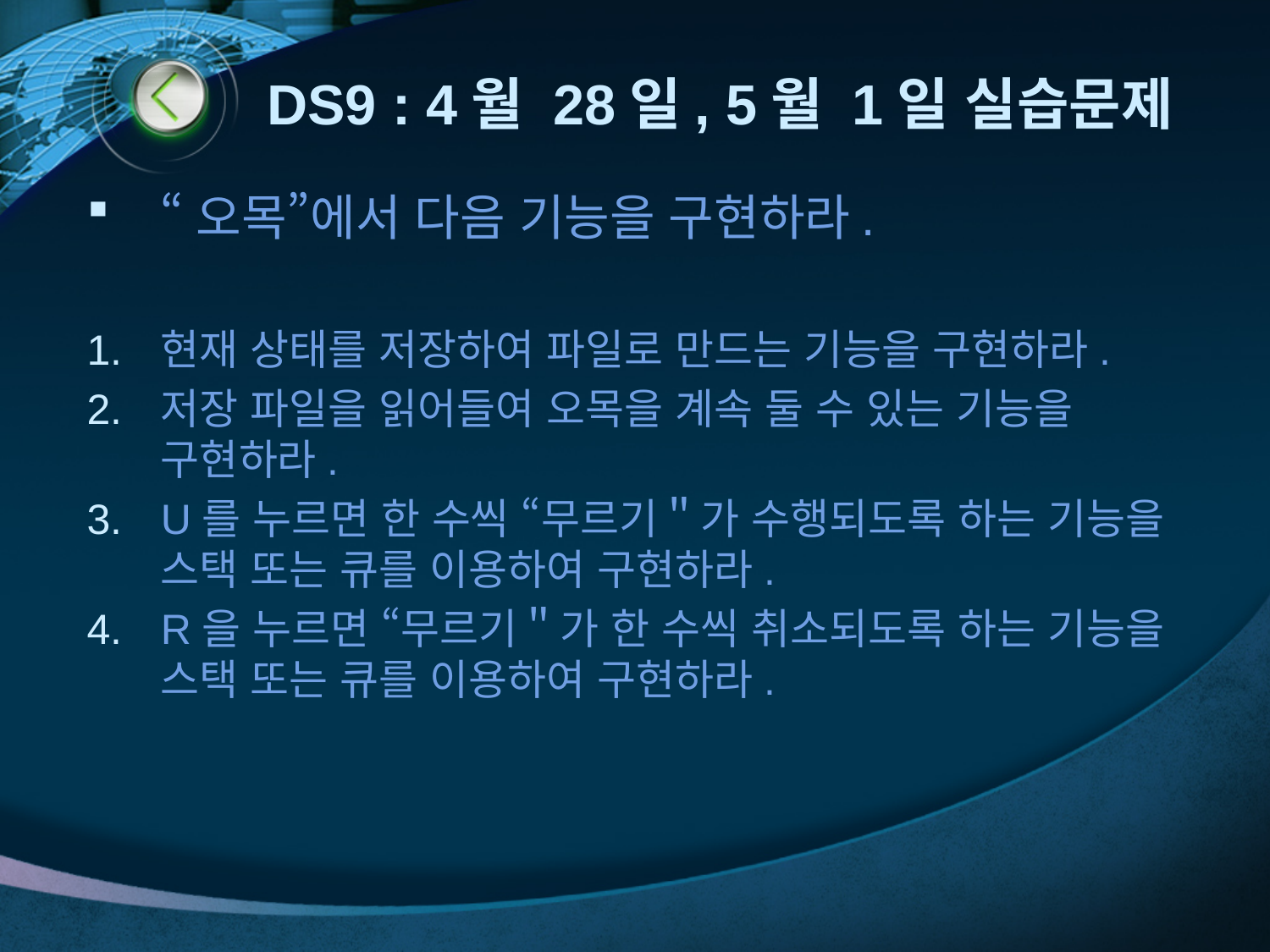

# DS9 : 4월 28일, 5월 1일 실습문제
“오목”에서 다음 기능을 구현하라.

현재 상태를 저장하여 파일로 만드는 기능을 구현하라.
저장 파일을 읽어들여 오목을 계속 둘 수 있는 기능을 구현하라.
U를 누르면 한 수씩 “무르기＂가 수행되도록 하는 기능을 스택 또는 큐를 이용하여 구현하라.
R을 누르면 “무르기＂가 한 수씩 취소되도록 하는 기능을 스택 또는 큐를 이용하여 구현하라.